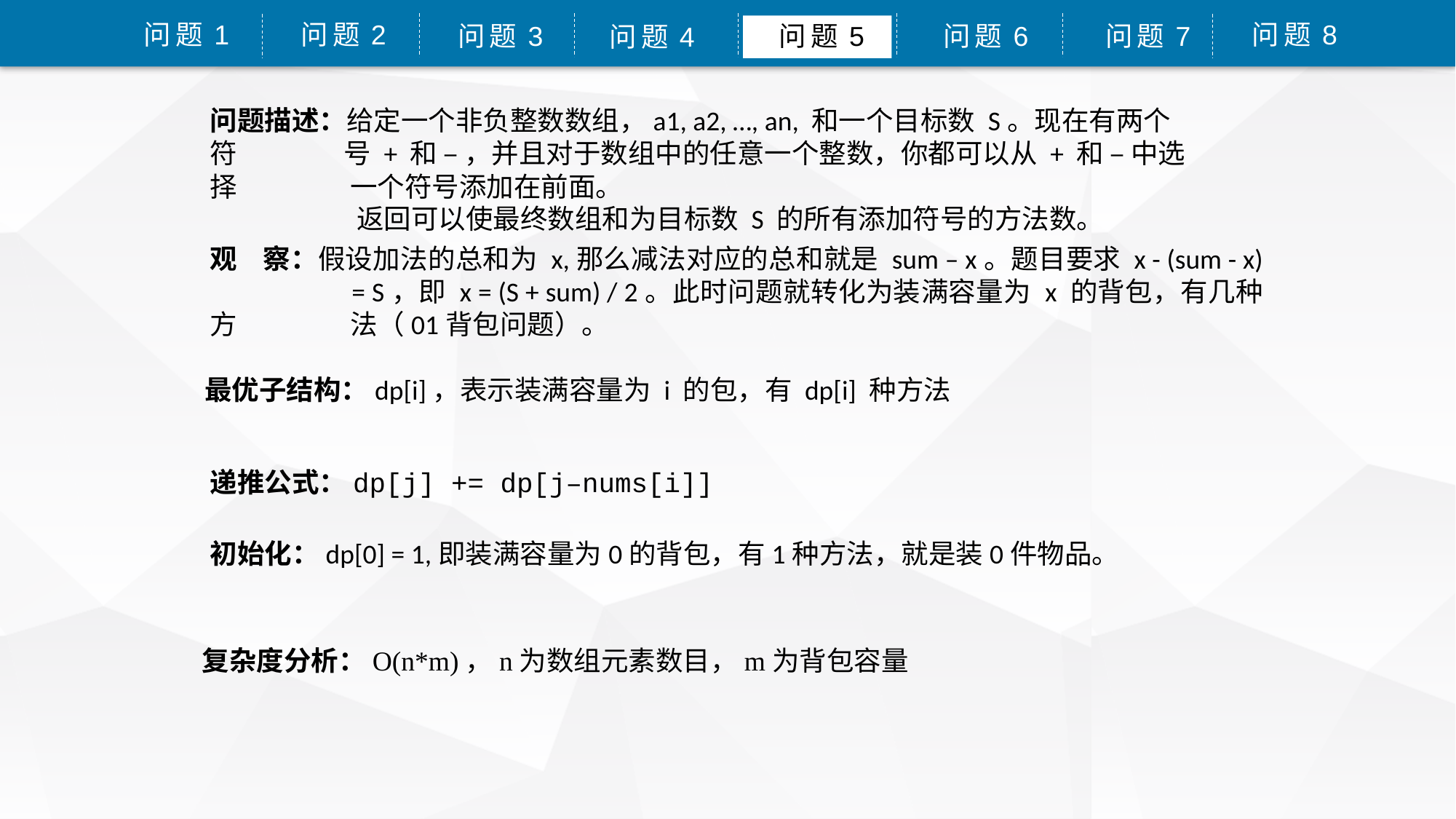

问题1
问题2
问题8
问题3
问题6
问题7
问题5
问题4

问题描述：给定一个非负整数数组，a1, a2, …, an, 和一个目标数 S。现在有两个符	    号 + 和 – ，并且对于数组中的任意一个整数，你都可以从 + 和 – 中选择	     一个符号添加在前面。
	     返回可以使最终数组和为目标数 S 的所有添加符号的方法数。
观    察：假设加法的总和为 x,那么减法对应的总和就是 sum – x。题目要求 x - (sum - x) 	     = S，即 x = (S + sum) / 2。此时问题就转化为装满容量为 x 的背包，有几种方	     法（01背包问题）。
最优子结构：dp[i]，表示装满容量为 i 的包，有 dp[i] 种方法
递推公式：dp[j] += dp[j–nums[i]]
初始化：dp[0] = 1,即装满容量为0的背包，有1种方法，就是装0件物品。
复杂度分析：O(n*m)，n为数组元素数目，m为背包容量